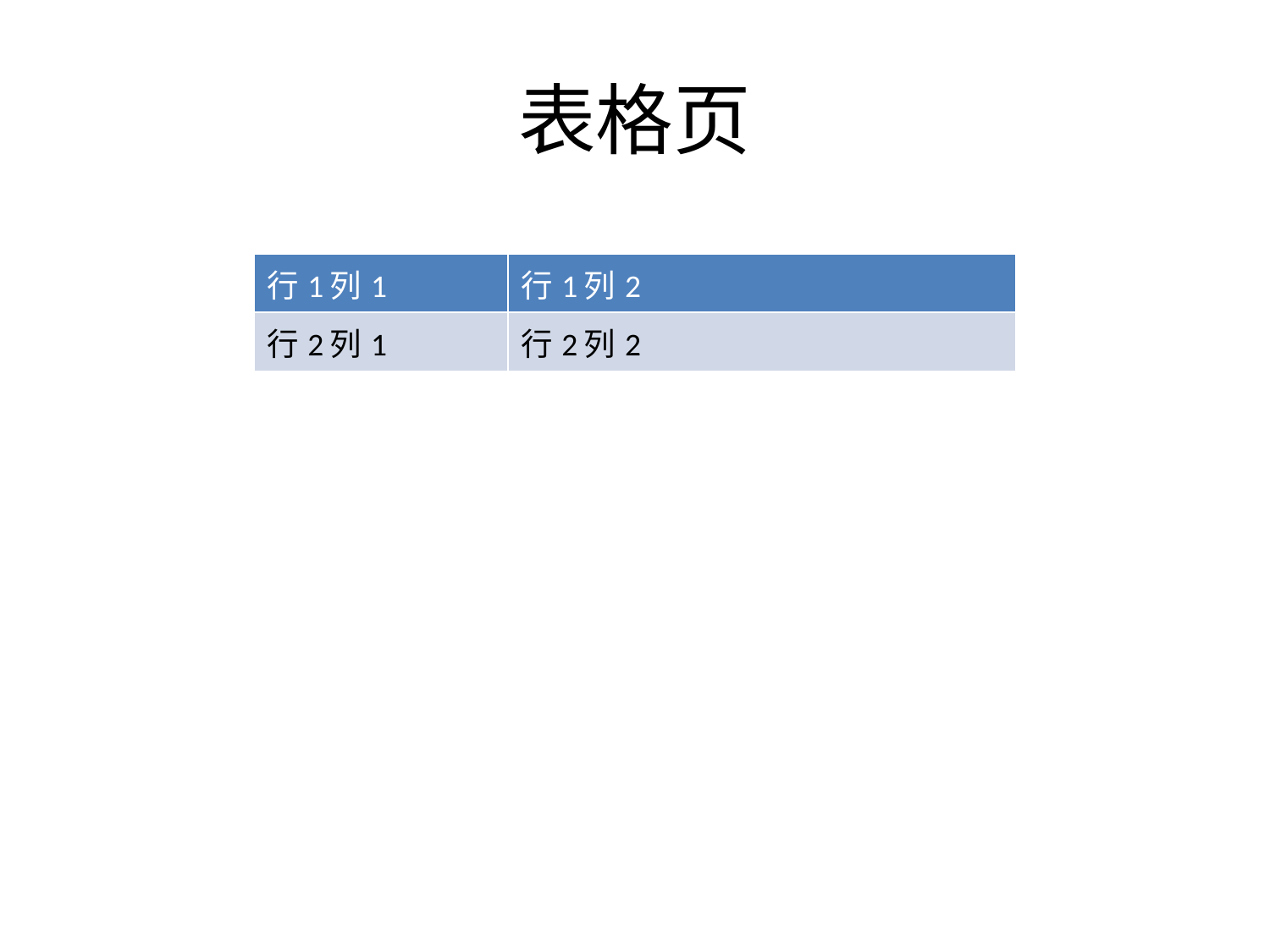

# 表格页
| 行1列1 | 行1列2 |
| --- | --- |
| 行2列1 | 行2列2 |